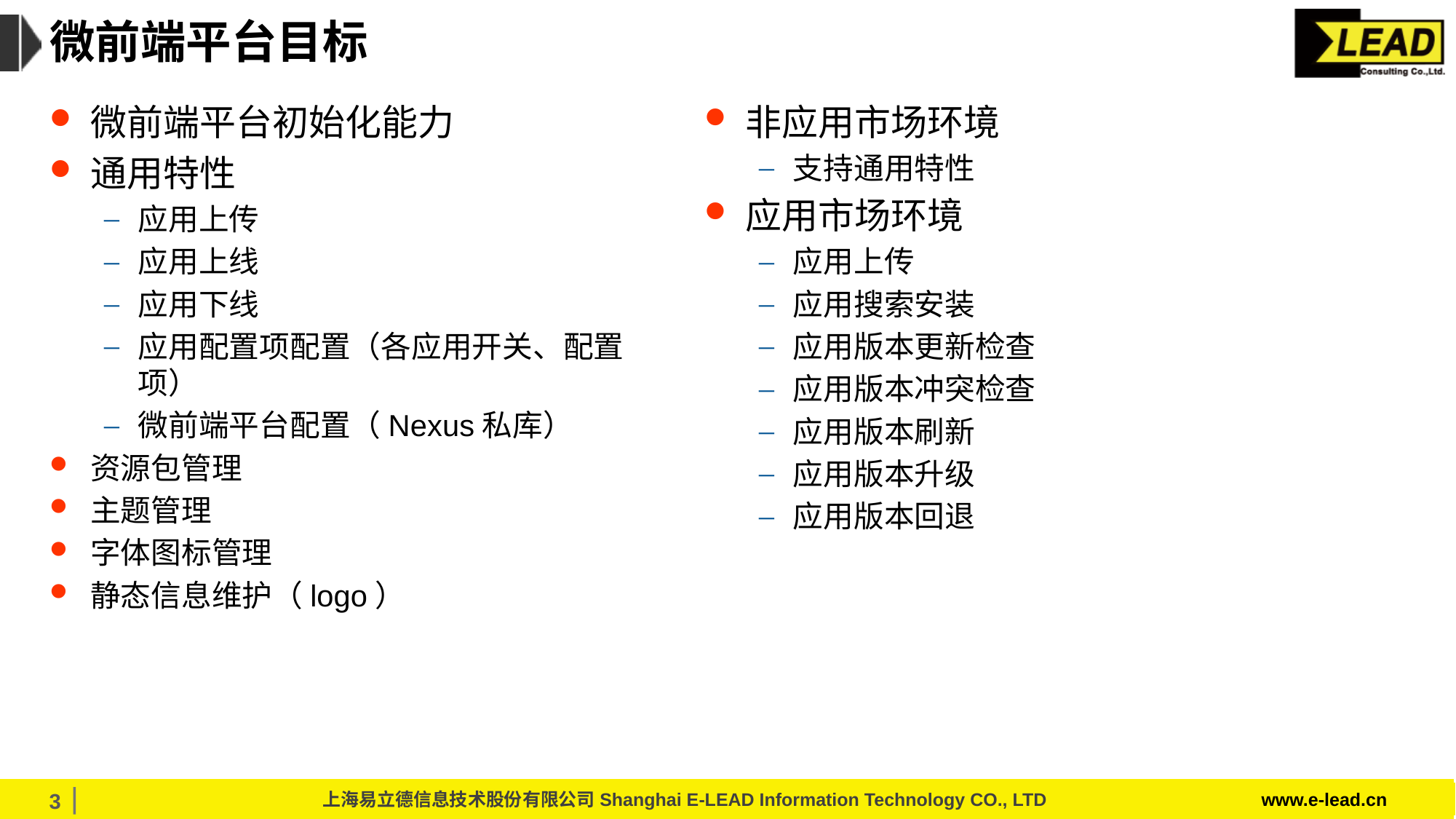

# 微前端平台目标
非应用市场环境
支持通用特性
应用市场环境
应用上传
应用搜索安装
应用版本更新检查
应用版本冲突检查
应用版本刷新
应用版本升级
应用版本回退

微前端平台初始化能力
通用特性
应用上传
应用上线
应用下线
应用配置项配置（各应用开关、配置项）
微前端平台配置（Nexus私库）
资源包管理
主题管理
字体图标管理
静态信息维护（logo）